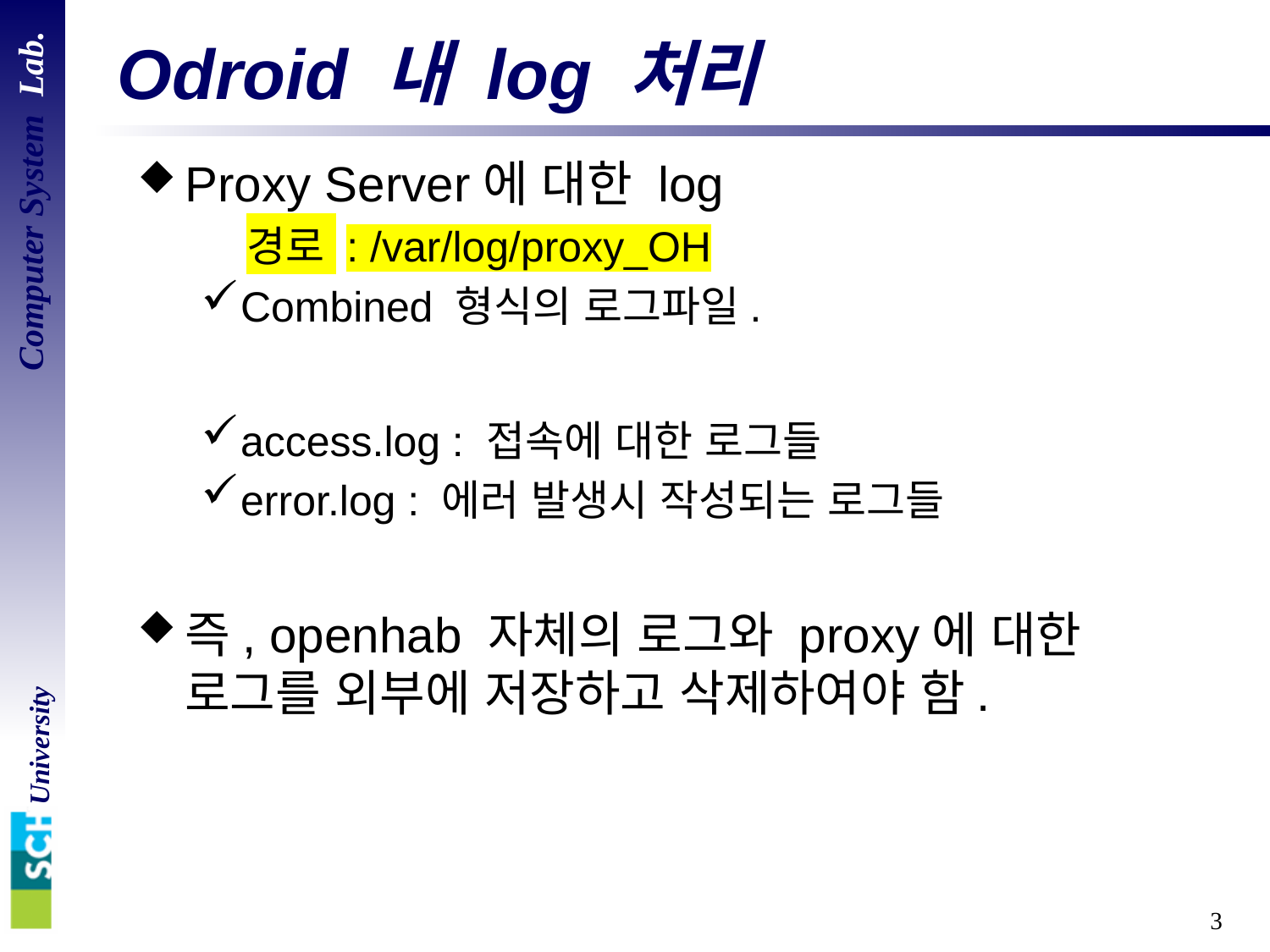

# Odroid 내 log 처리
Proxy Server에 대한 log
   경로 : /var/log/proxy_OH
Combined 형식의 로그파일.

access.log : 접속에 대한 로그들
error.log : 에러 발생시 작성되는 로그들

즉, openhab 자체의 로그와 proxy에 대한 로그를 외부에 저장하고 삭제하여야 함.